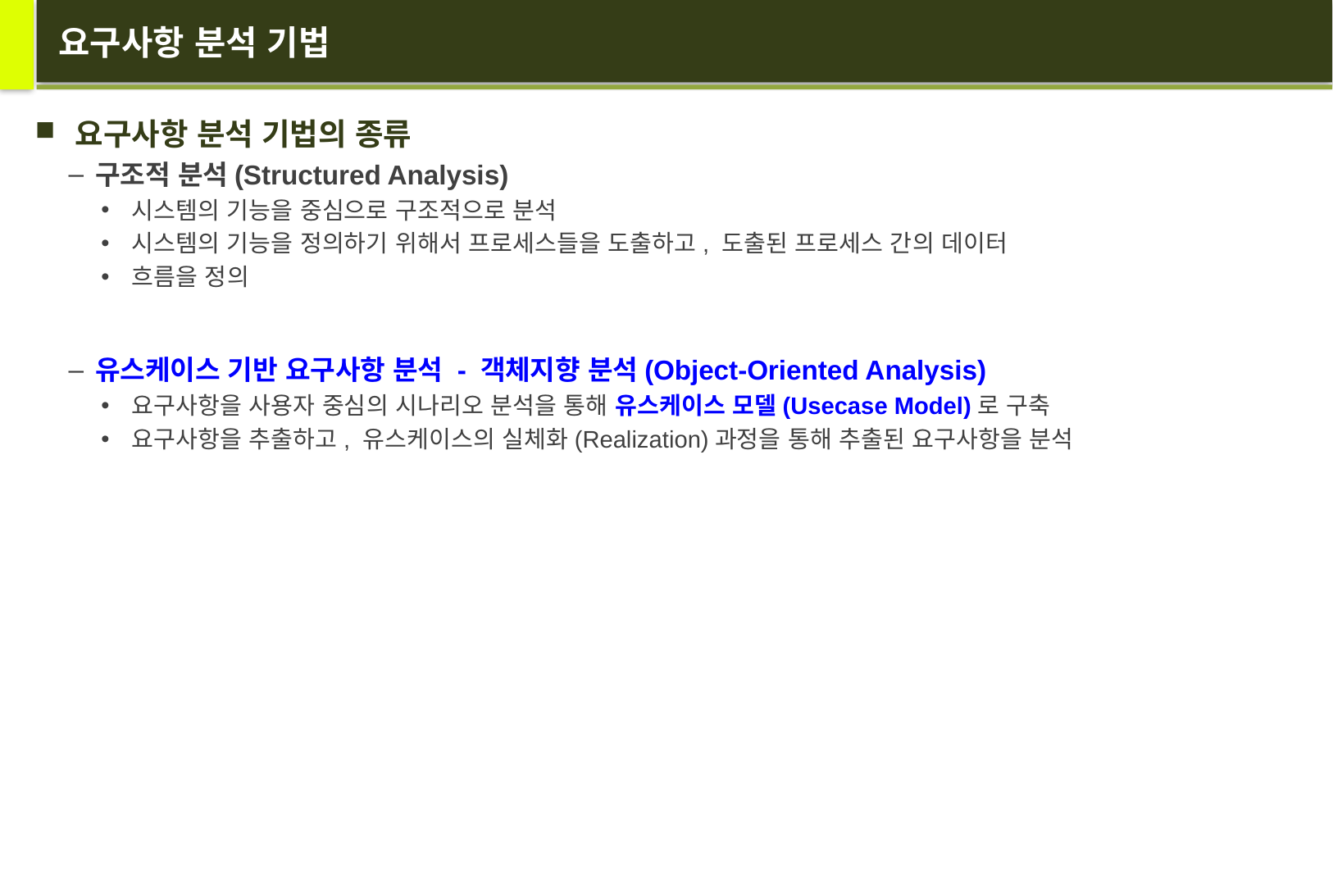

# 요구사항 분석 기법
 요구사항 분석 기법의 종류
구조적 분석(Structured Analysis)
시스템의 기능을 중심으로 구조적으로 분석
시스템의 기능을 정의하기 위해서 프로세스들을 도출하고, 도출된 프로세스 간의 데이터
흐름을 정의

유스케이스 기반 요구사항 분석 - 객체지향 분석(Object-Oriented Analysis)
요구사항을 사용자 중심의 시나리오 분석을 통해 유스케이스 모델(Usecase Model)로 구축
요구사항을 추출하고, 유스케이스의 실체화(Realization)과정을 통해 추출된 요구사항을 분석